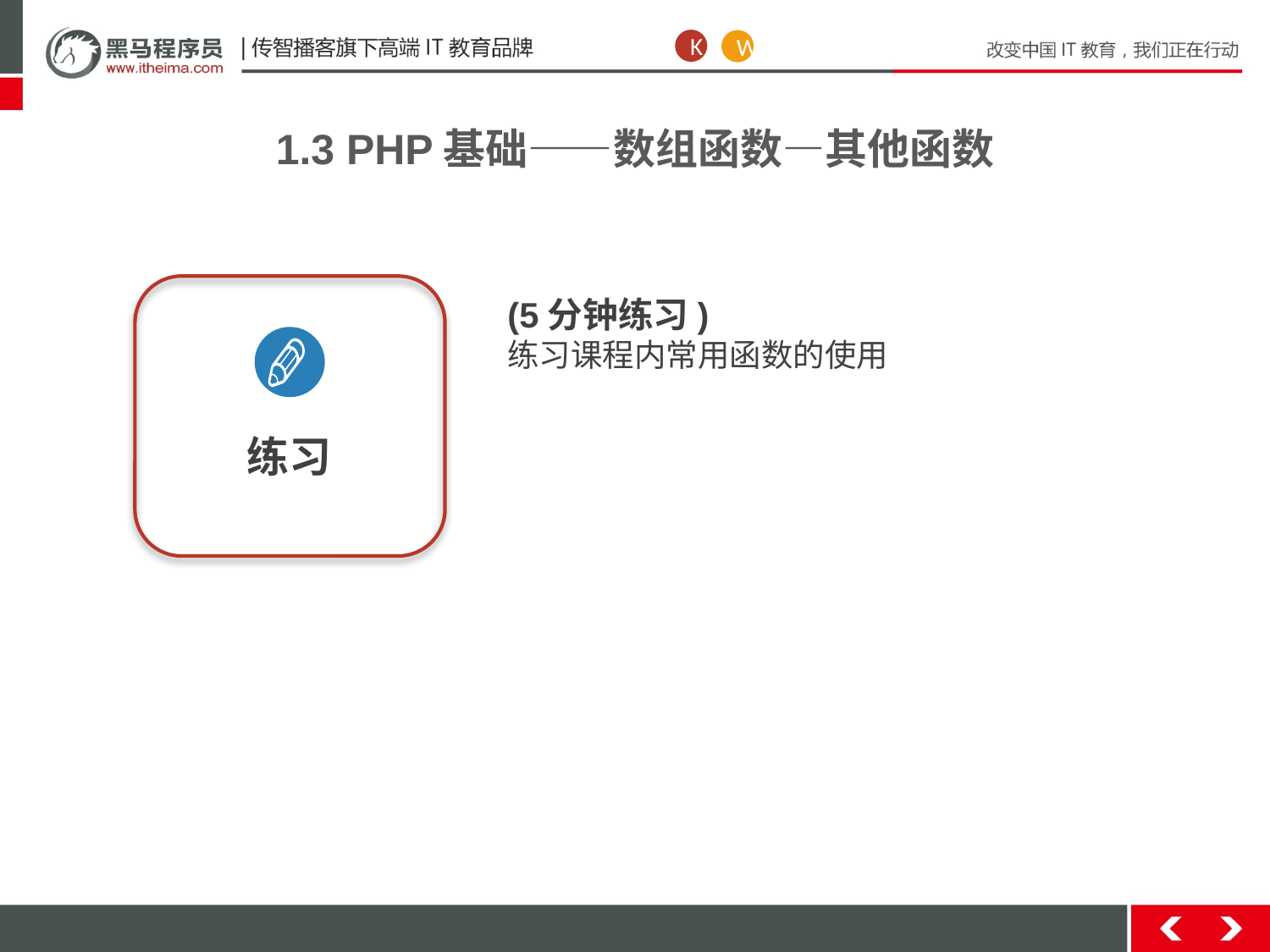

K
W
1.3 PHP基础——数组函数—其他函数

练习
(5分钟练习)
练习课程内常用函数的使用